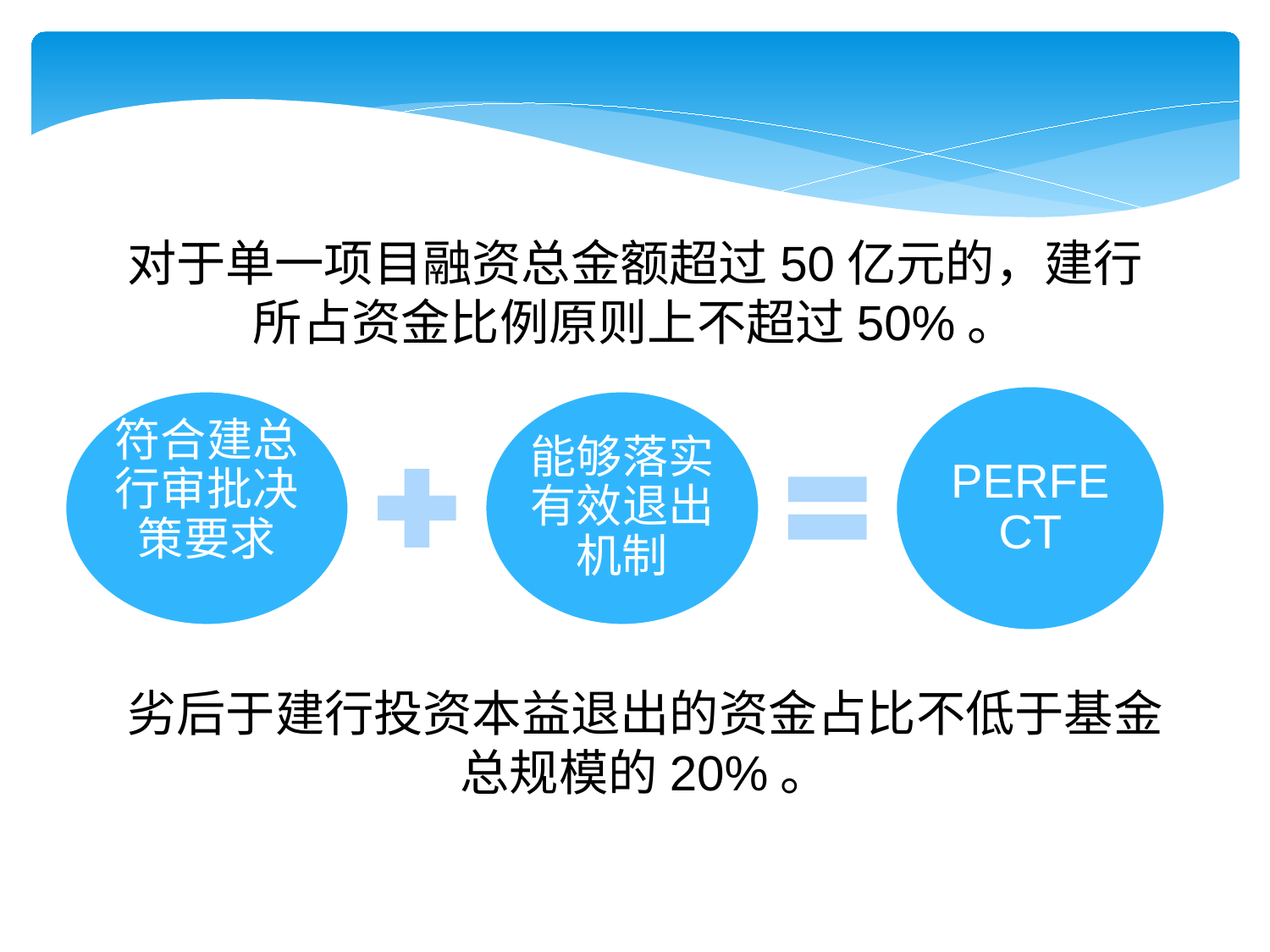

符合建总行审批决策要求

能够落实有效退出机制

PERFECT
对于单一项目融资总金额超过50亿元的，建行所占资金比例原则上不超过50%。
劣后于建行投资本益退出的资金占比不低于基金总规模的20%。